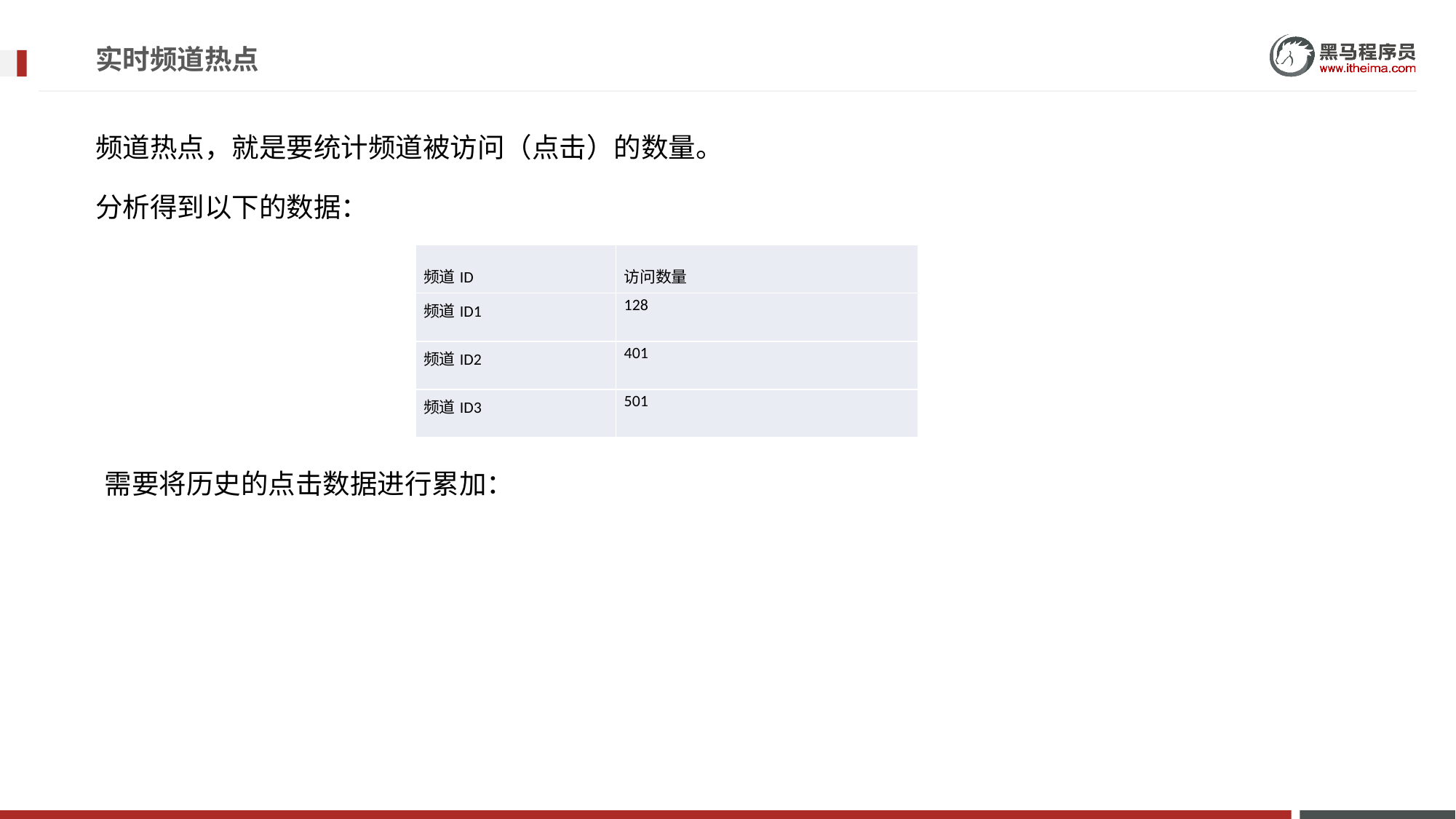

# 实时频道热点
频道热点，就是要统计频道被访问（点击）的数量。
分析得到以下的数据：
| 频道ID | 访问数量 |
| --- | --- |
| 频道ID1 | 128 |
| 频道ID2 | 401 |
| 频道ID3 | 501 |
需要将历史的点击数据进行累加：